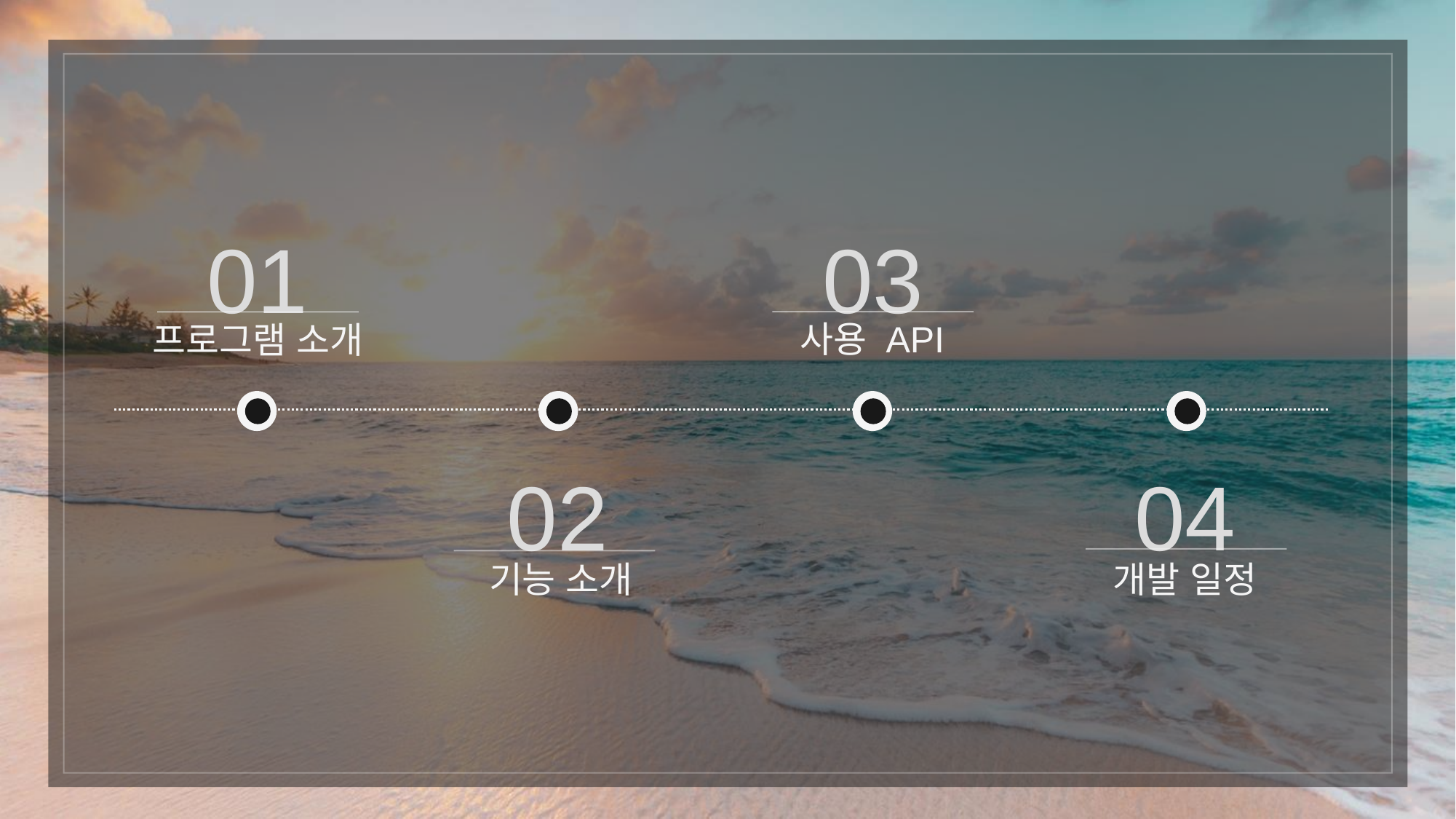

01
03
사용 API
프로그램 소개

04
02
기능 소개
개발 일정